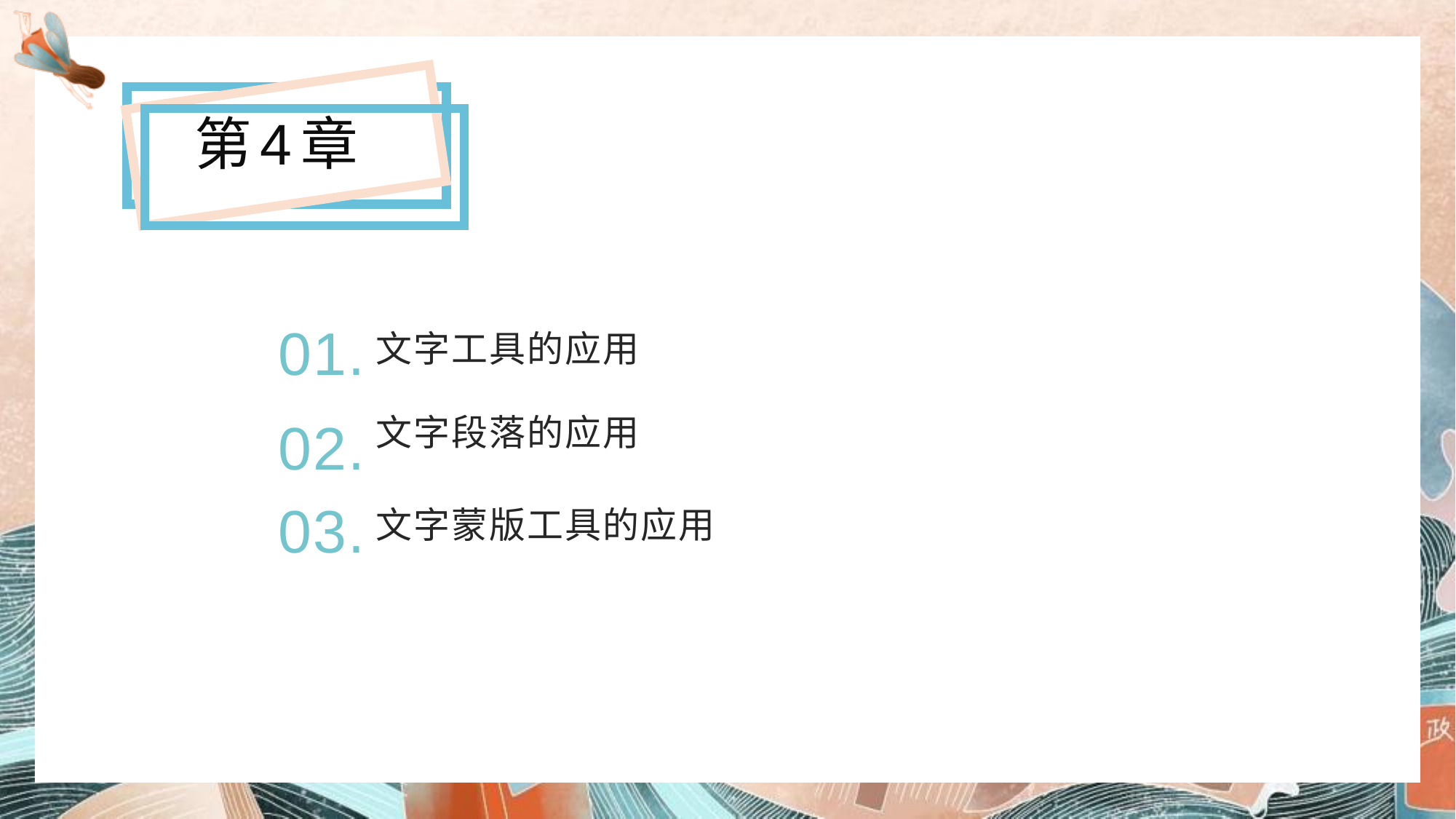

第4章

01.
文字工具的应用
02.
文字段落的应用
03.
文字蒙版工具的应用